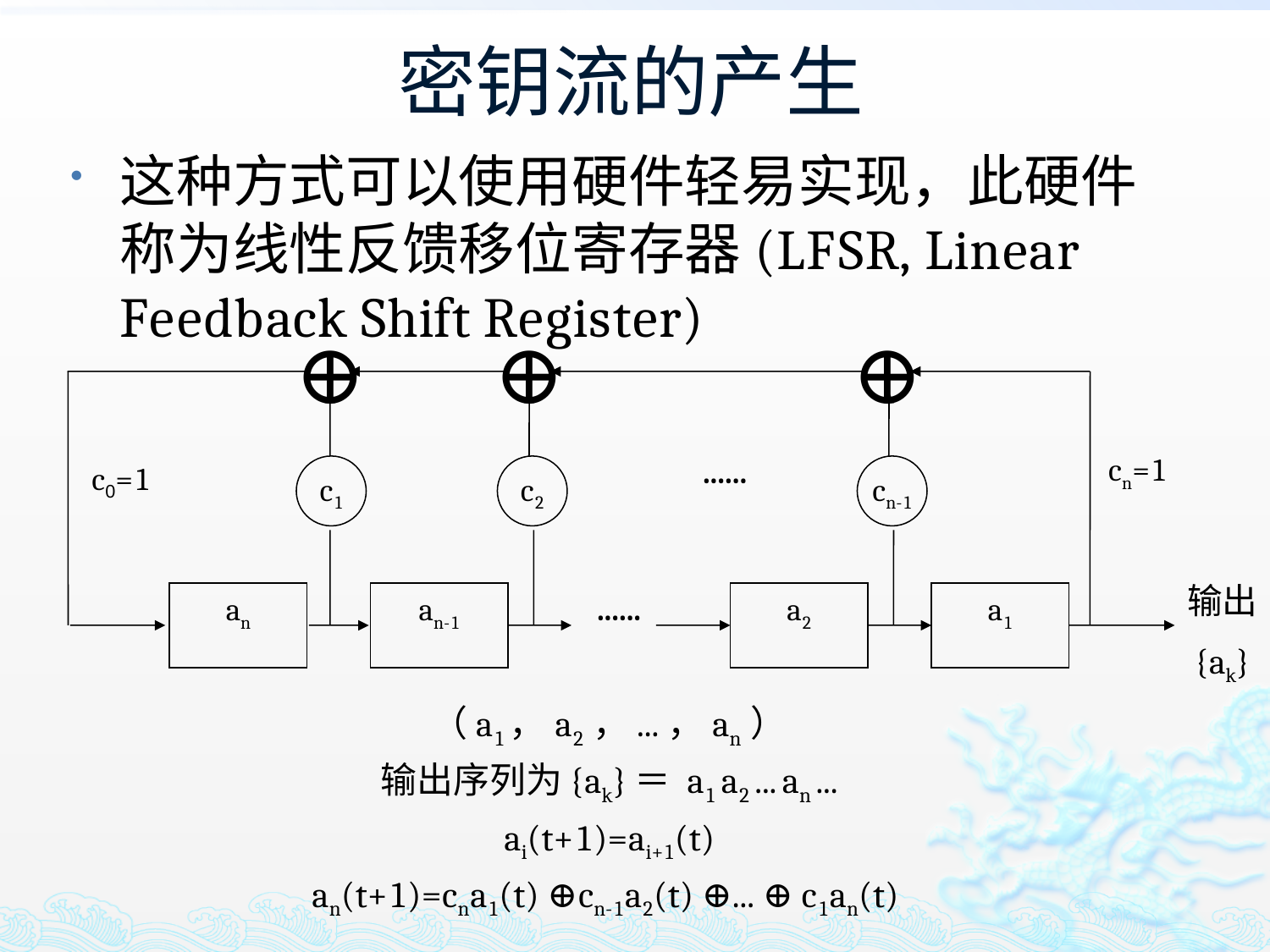

# 密钥流的产生
这种方式可以使用硬件轻易实现，此硬件称为线性反馈移位寄存器(LFSR, Linear Feedback Shift Register)
⊕
⊕
⊕

cn=1
......
c0=1
c1
c2
cn-1

输出
{ak}
an
an-1
......
a2
a1

（a1， a2 ，... ，an ）
输出序列为{ak}＝ a1 a2 ... an ...
ai(t+1)=ai+1(t)
an(t+1)=cna1(t) ⊕cn-1a2(t) ⊕... ⊕ c1an(t)